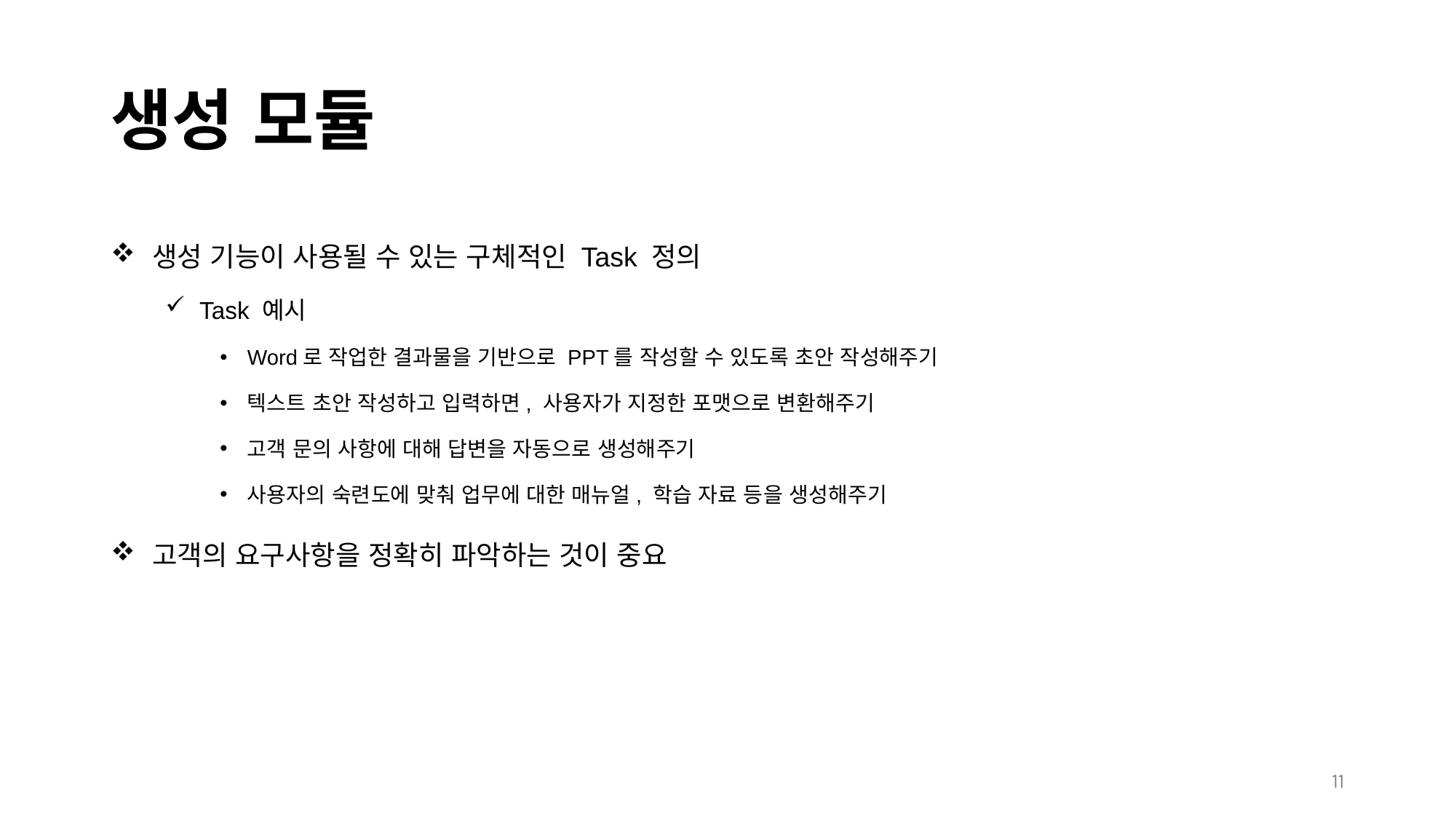

# 생성 모듈
 생성 기능이 사용될 수 있는 구체적인 Task 정의
 Task 예시
Word로 작업한 결과물을 기반으로 PPT를 작성할 수 있도록 초안 작성해주기
텍스트 초안 작성하고 입력하면, 사용자가 지정한 포맷으로 변환해주기
고객 문의 사항에 대해 답변을 자동으로 생성해주기
사용자의 숙련도에 맞춰 업무에 대한 매뉴얼, 학습 자료 등을 생성해주기
 고객의 요구사항을 정확히 파악하는 것이 중요
11